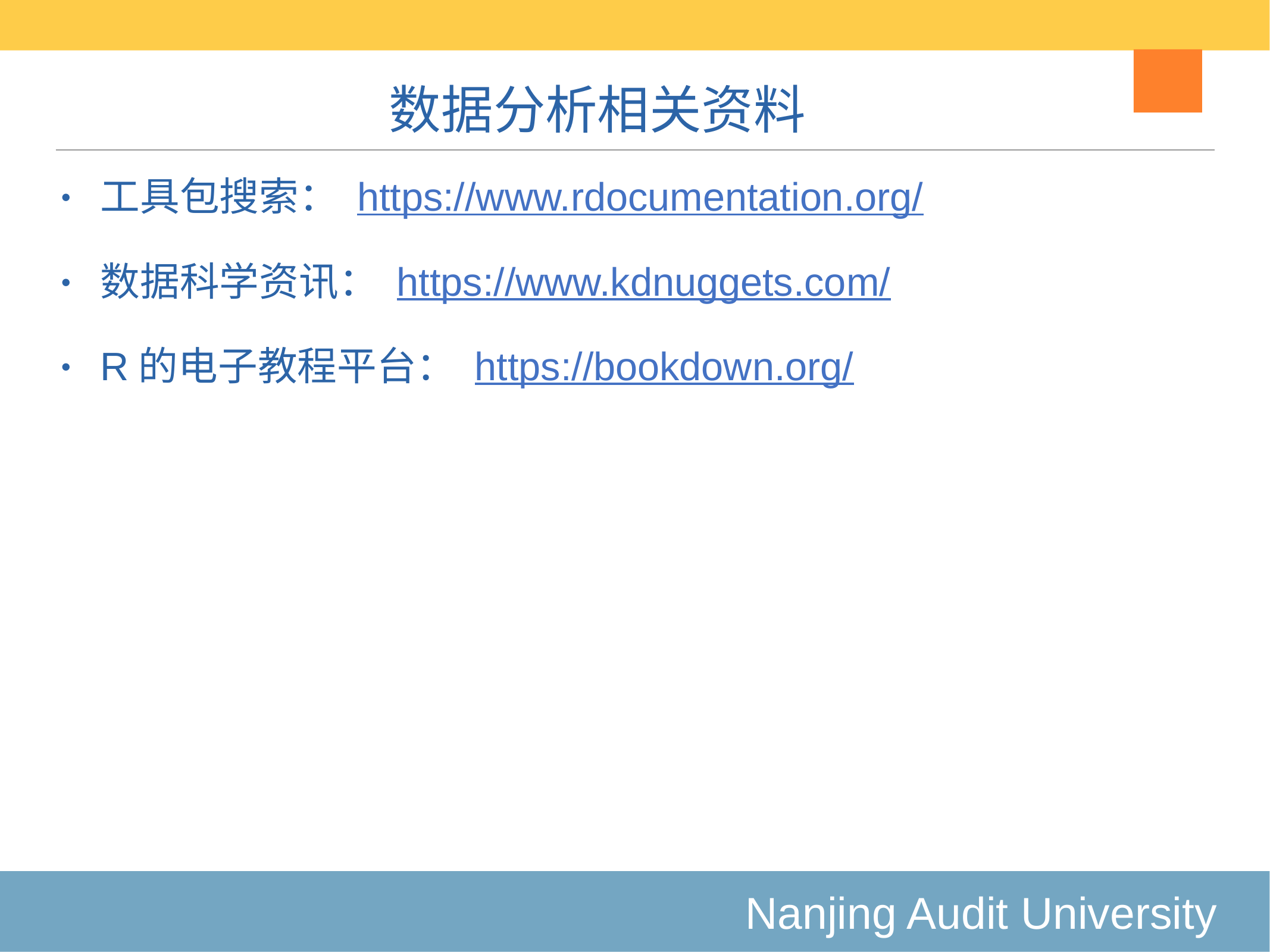

# 数据分析相关资料
工具包搜索： https://www.rdocumentation.org/
数据科学资讯： https://www.kdnuggets.com/
R的电子教程平台： https://bookdown.org/